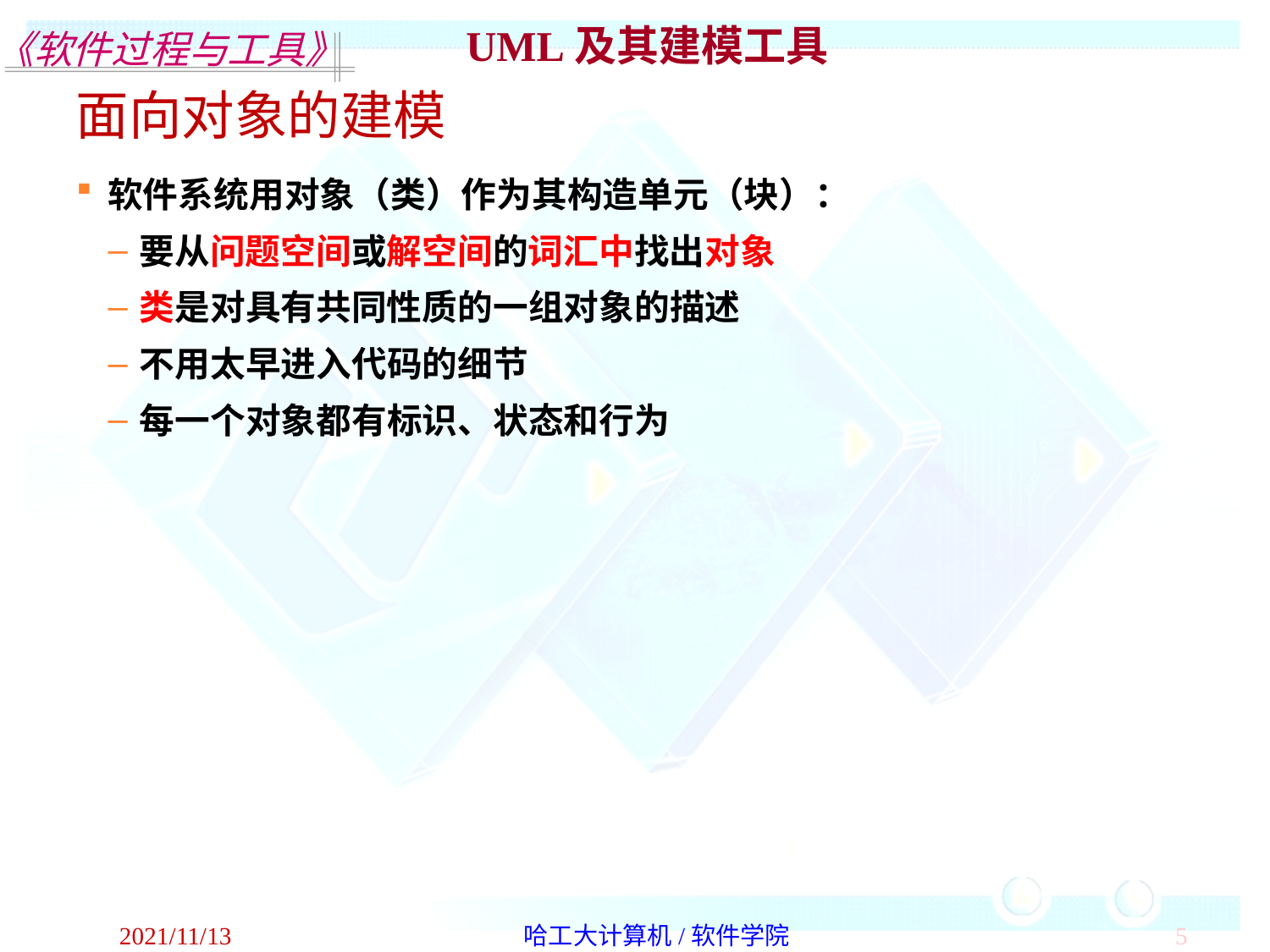

UML及其建模工具
面向对象的建模
软件系统用对象（类）作为其构造单元（块）：
要从问题空间或解空间的词汇中找出对象
类是对具有共同性质的一组对象的描述
不用太早进入代码的细节
每一个对象都有标识、状态和行为